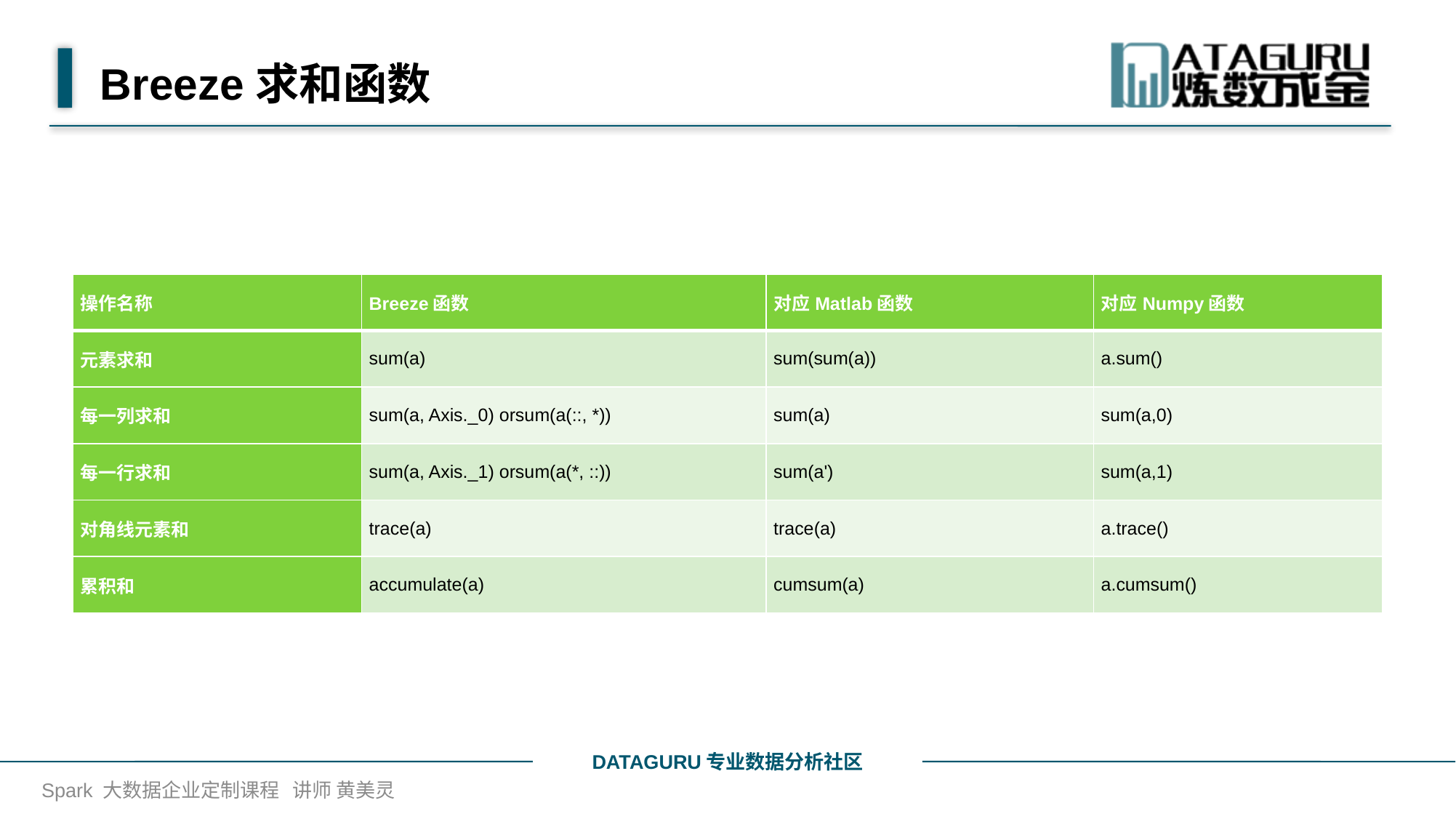

# Breeze求和函数
| 操作名称 | Breeze函数 | 对应Matlab函数 | 对应Numpy函数 |
| --- | --- | --- | --- |
| 元素求和 | sum(a) | sum(sum(a)) | a.sum() |
| 每一列求和 | sum(a, Axis.\_0) orsum(a(::, \*)) | sum(a) | sum(a,0) |
| 每一行求和 | sum(a, Axis.\_1) orsum(a(\*, ::)) | sum(a') | sum(a,1) |
| 对角线元素和 | trace(a) | trace(a) | a.trace() |
| 累积和 | accumulate(a) | cumsum(a) | a.cumsum() |